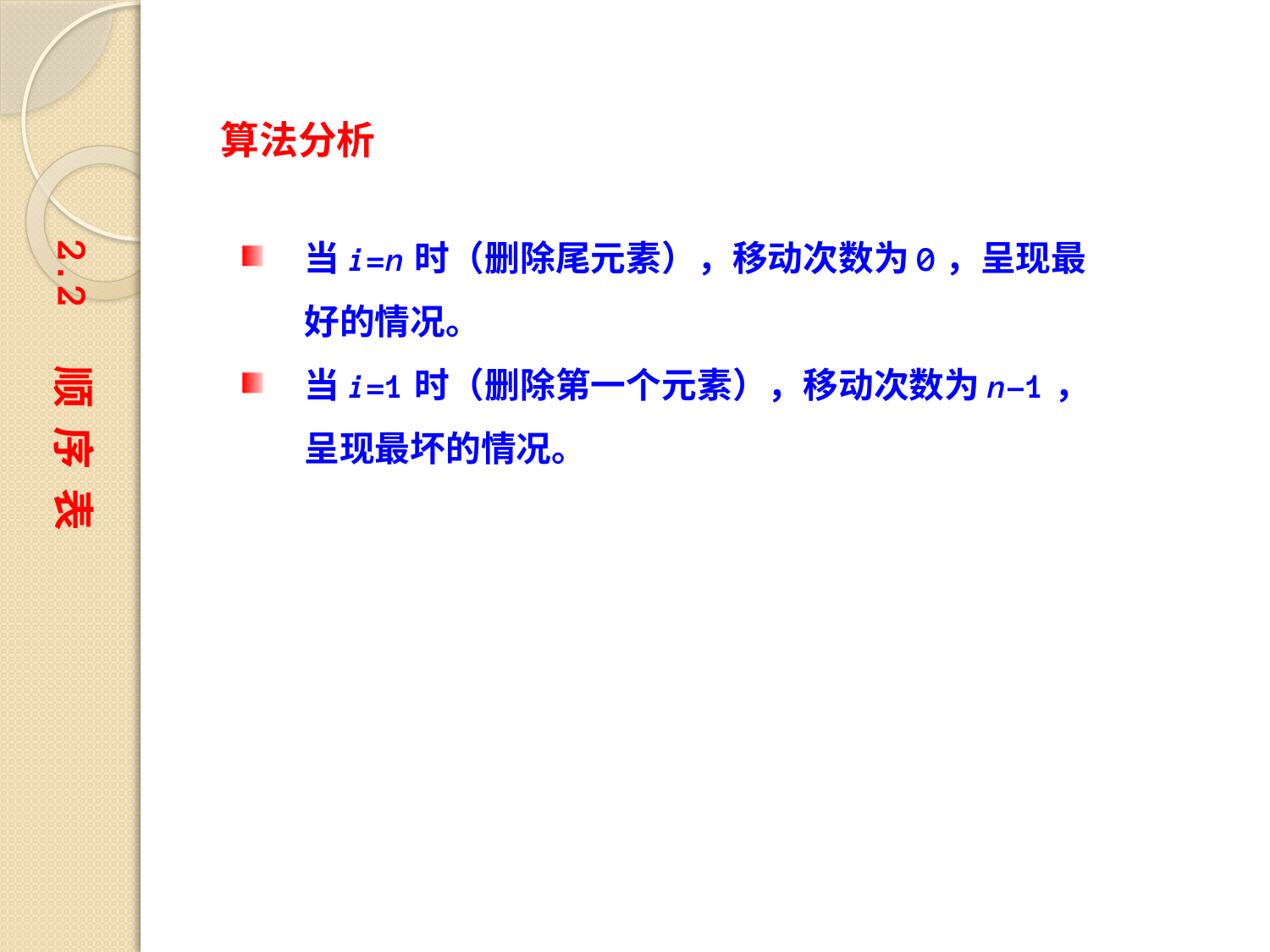

算法分析
当i=n时（删除尾元素），移动次数为0，呈现最好的情况。
当i=1时（删除第一个元素），移动次数为n-1，呈现最坏的情况。
2.2  顺  序  表